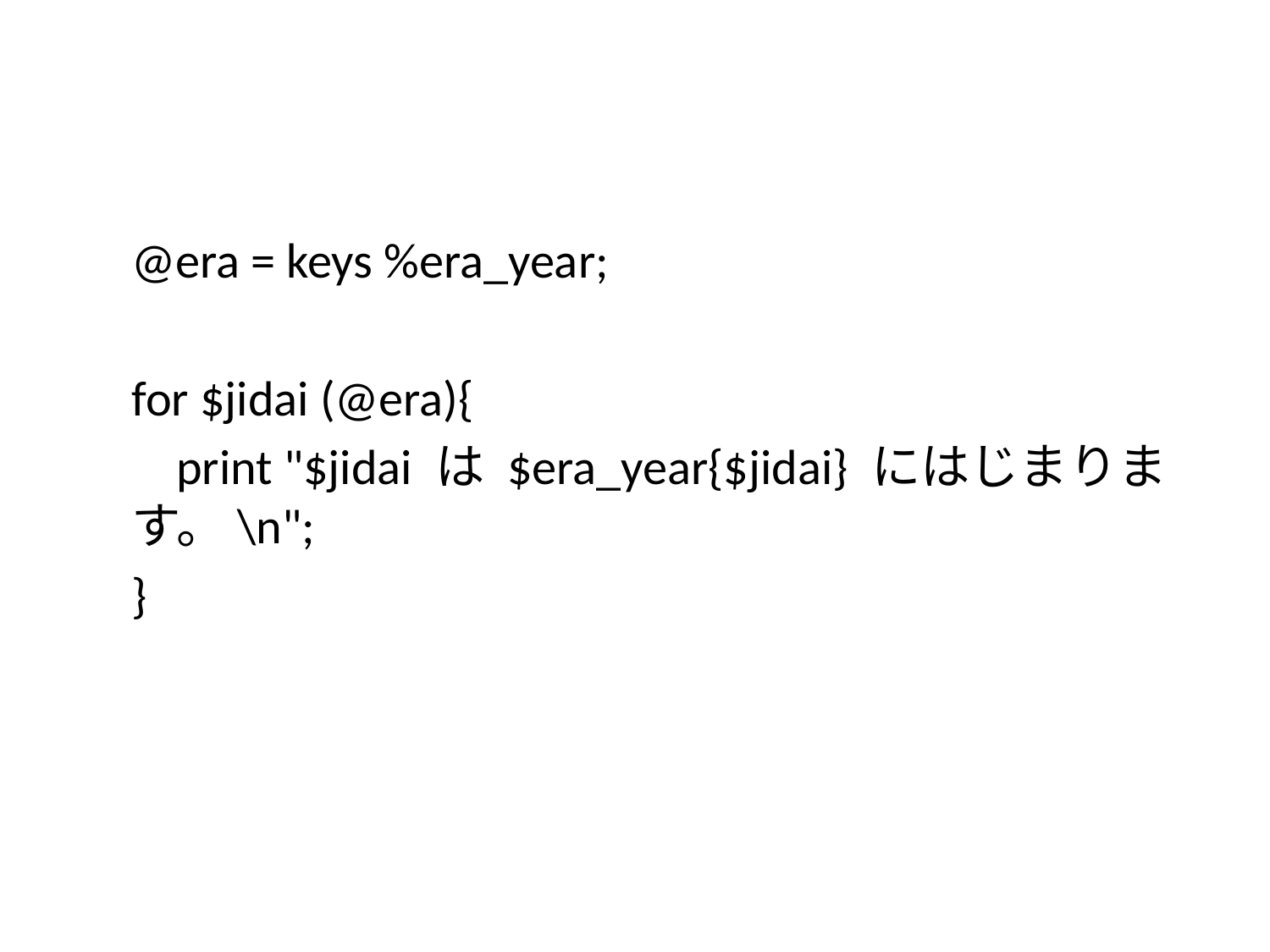

#
@era = keys %era_year;

for $jidai (@era){
    print "$jidai は $era_year{$jidai} にはじまります。\n";
}